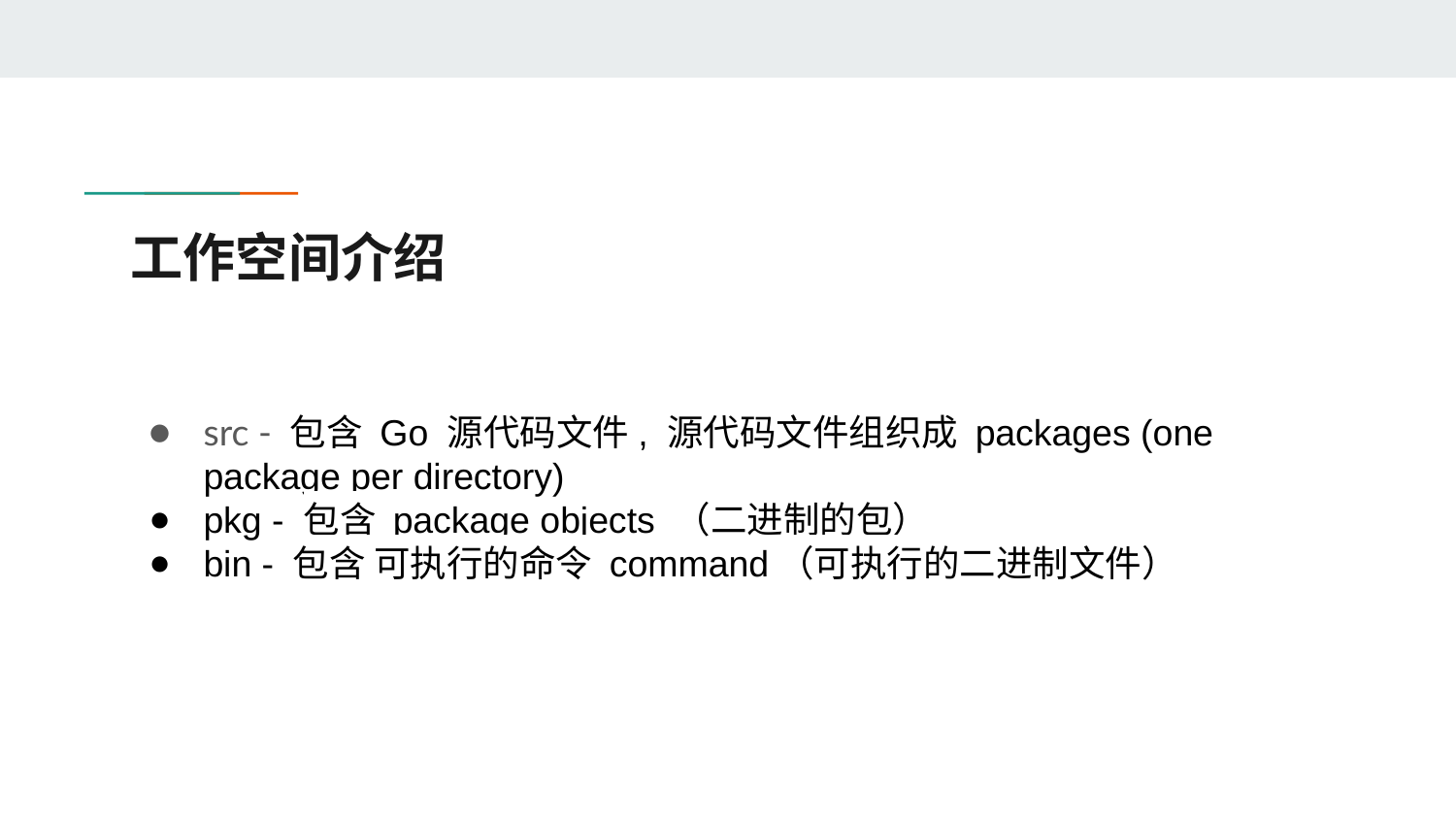

# 工作空间介绍

src - 包含 Go 源代码文件, 源代码文件组织成 packages (one package per directory)
pkg - 包含 package objects （二进制的包）
bin - 包含 可执行的命令 command（可执行的二进制文件）